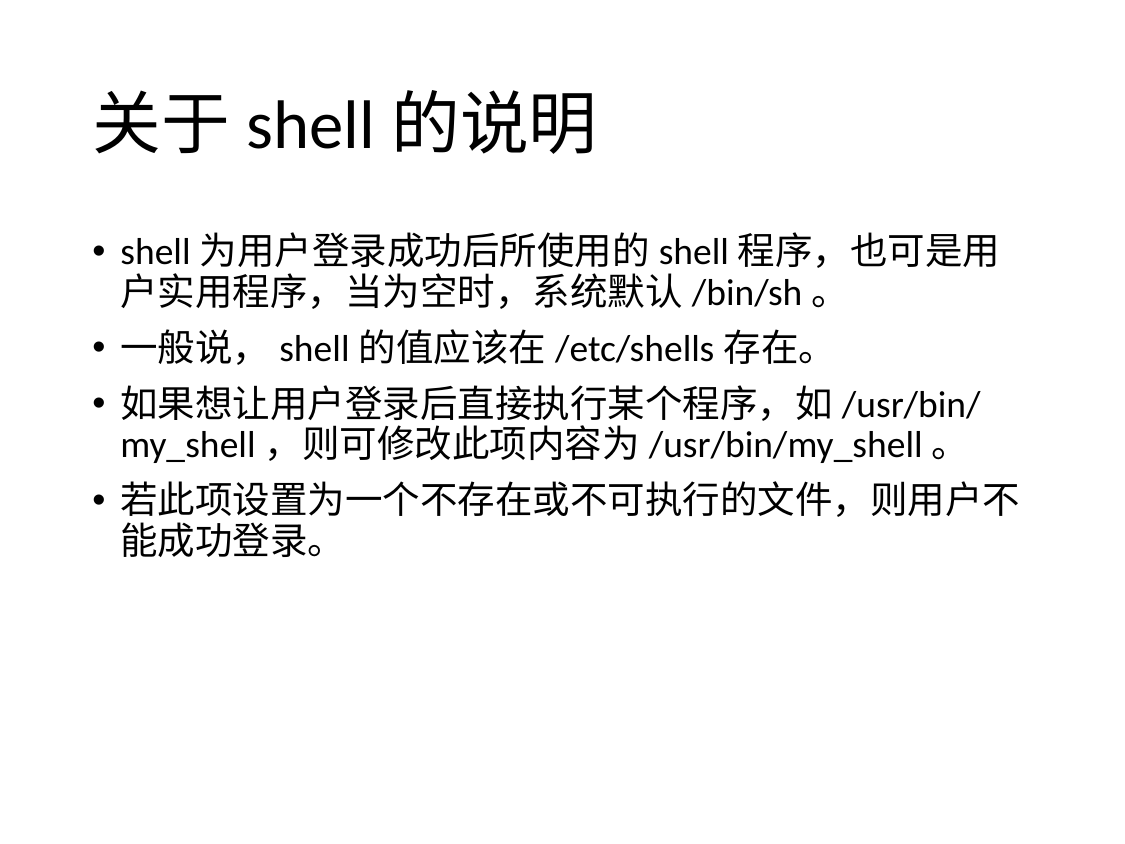

# 关于shell的说明
shell为用户登录成功后所使用的shell程序，也可是用户实用程序，当为空时，系统默认/bin/sh。
一般说，shell的值应该在/etc/shells存在。
如果想让用户登录后直接执行某个程序，如/usr/bin/my_shell，则可修改此项内容为/usr/bin/my_shell。
若此项设置为一个不存在或不可执行的文件，则用户不能成功登录。